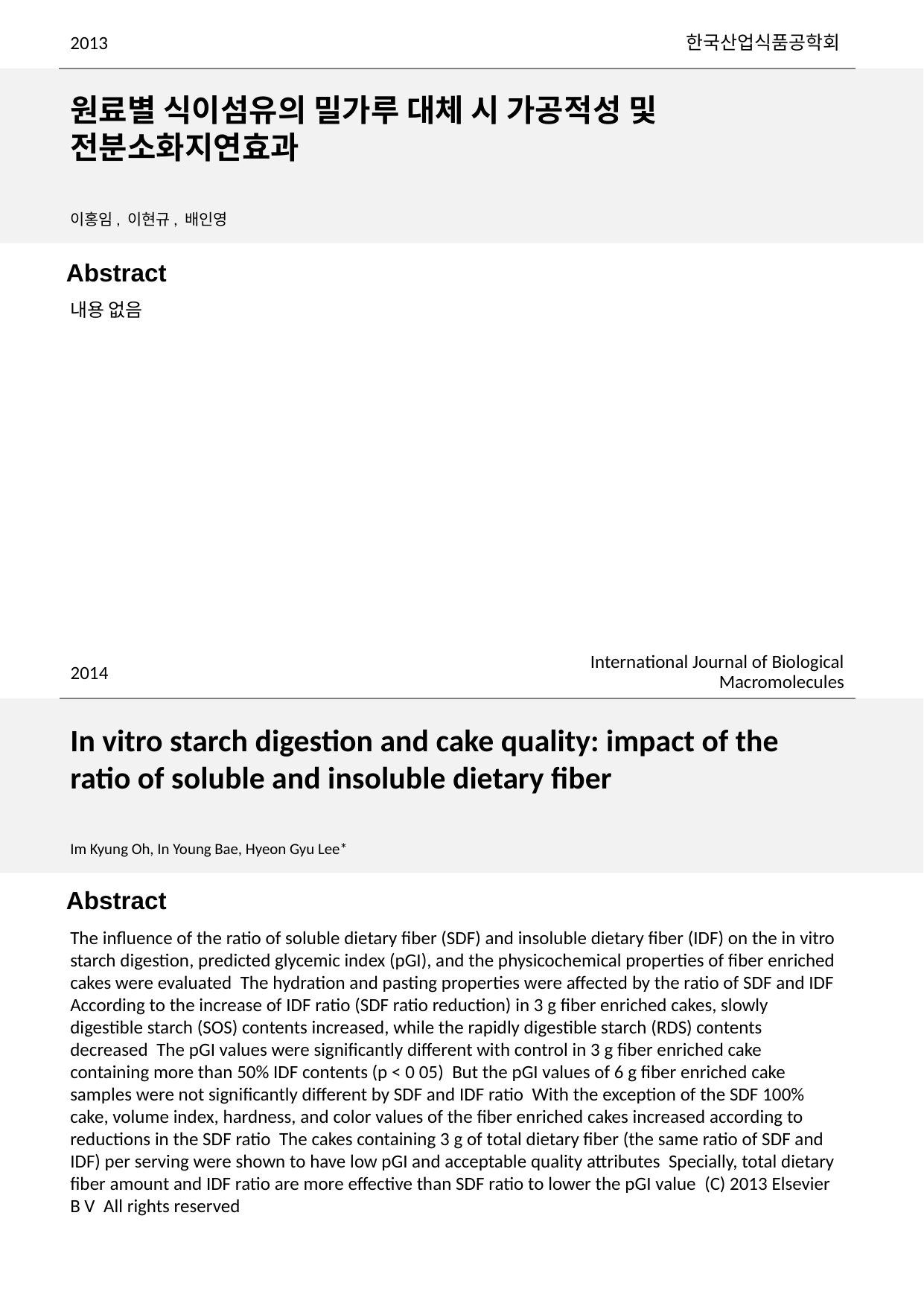

2013
한국산업식품공학회
원료별 식이섬유의 밀가루 대체 시 가공적성 및 전분소화지연효과
이홍임, 이현규, 배인영
내용 없음
International Journal of Biological Macromolecules
2014
In vitro starch digestion and cake quality: impact of the ratio of soluble and insoluble dietary fiber
Im Kyung Oh, In Young Bae, Hyeon Gyu Lee*
The influence of the ratio of soluble dietary fiber (SDF) and insoluble dietary fiber (IDF) on the in vitro starch digestion, predicted glycemic index (pGI), and the physicochemical properties of fiber enriched cakes were evaluated  The hydration and pasting properties were affected by the ratio of SDF and IDF  According to the increase of IDF ratio (SDF ratio reduction) in 3 g fiber enriched cakes, slowly digestible starch (SOS) contents increased, while the rapidly digestible starch (RDS) contents decreased  The pGI values were significantly different with control in 3 g fiber enriched cake containing more than 50% IDF contents (p < 0 05)  But the pGI values of 6 g fiber enriched cake samples were not significantly different by SDF and IDF ratio  With the exception of the SDF 100% cake, volume index, hardness, and color values of the fiber enriched cakes increased according to reductions in the SDF ratio  The cakes containing 3 g of total dietary fiber (the same ratio of SDF and IDF) per serving were shown to have low pGI and acceptable quality attributes  Specially, total dietary fiber amount and IDF ratio are more effective than SDF ratio to lower the pGI value  (C) 2013 Elsevier B V  All rights reserved